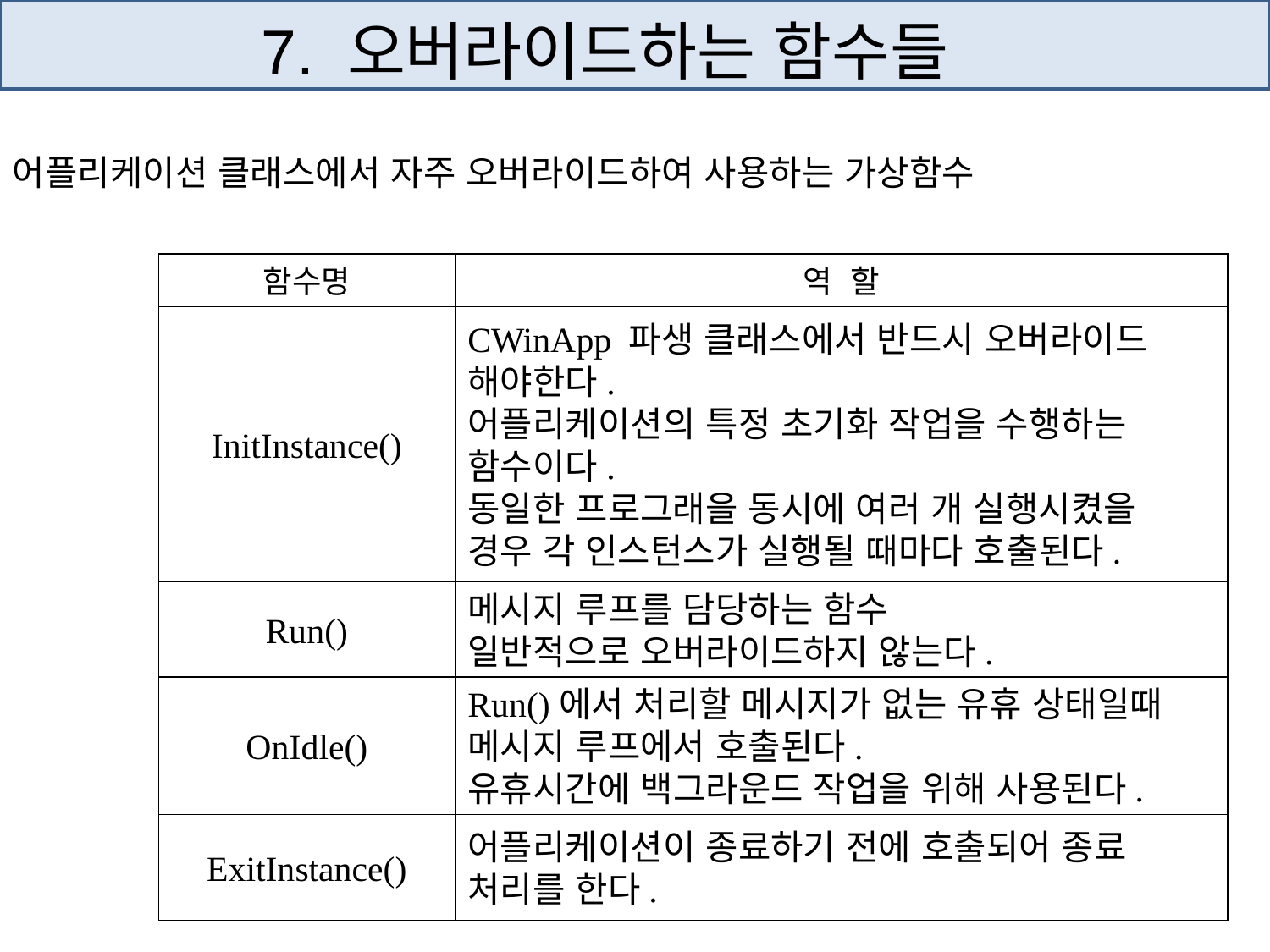

# 7. 오버라이드하는 함수들
어플리케이션 클래스에서 자주 오버라이드하여 사용하는 가상함수

함수명
역  할
InitInstance()
CWinApp 파생 클래스에서 반드시 오버라이드
해야한다.
어플리케이션의 특정 초기화 작업을 수행하는
함수이다.
동일한 프로그래을 동시에 여러 개 실행시켰을
경우 각 인스턴스가 실행될 때마다 호출된다.
Run()
메시지 루프를 담당하는 함수
일반적으로 오버라이드하지 않는다.
OnIdle()
Run()에서 처리할 메시지가 없는 유휴 상태일때
메시지 루프에서 호출된다.
유휴시간에 백그라운드 작업을 위해 사용된다.
ExitInstance()
어플리케이션이 종료하기 전에 호출되어 종료
처리를 한다.